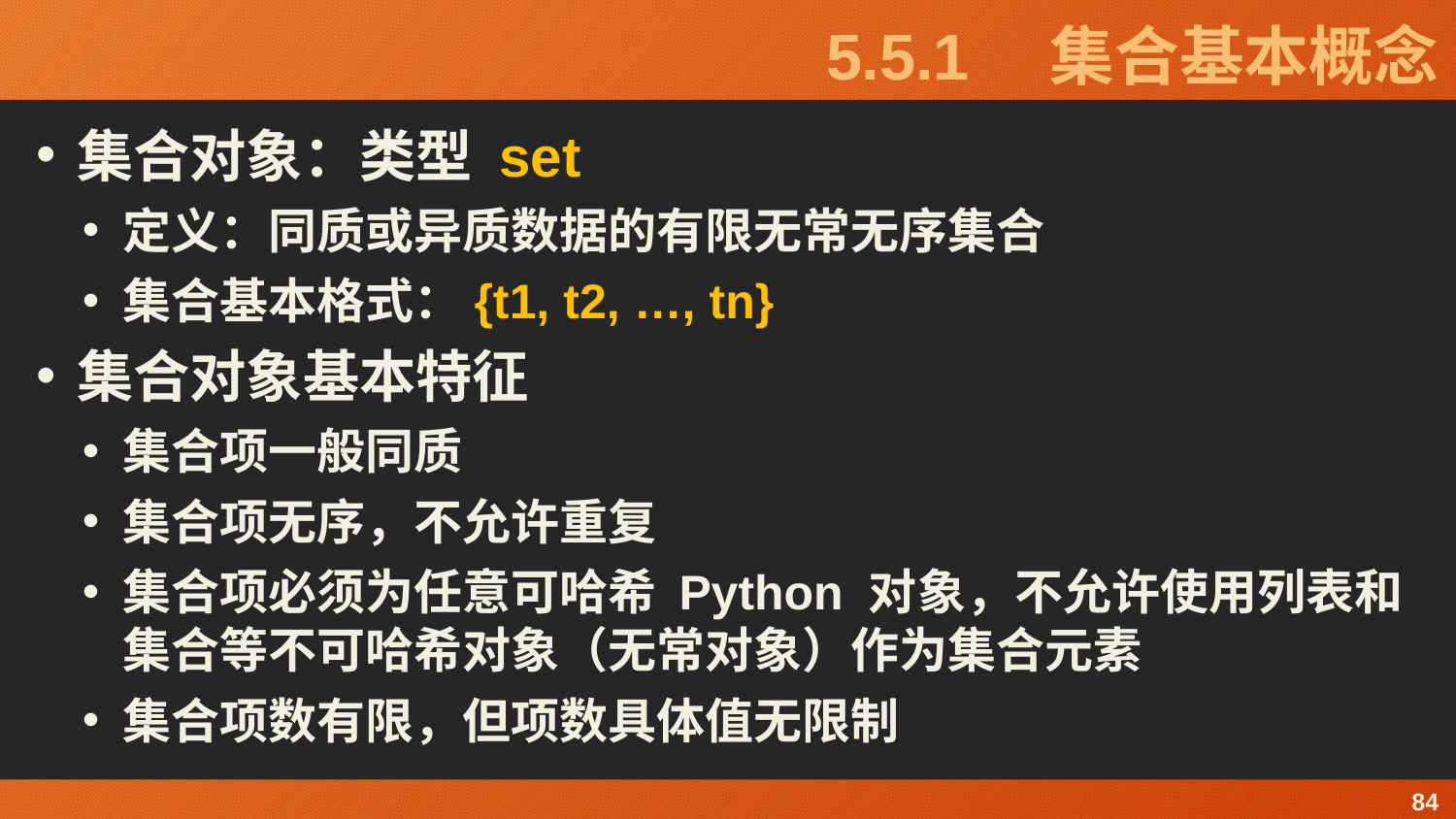

# 5.5.1　集合基本概念
集合对象：类型 set
定义：同质或异质数据的有限无常无序集合
集合基本格式：{t1, t2, …, tn}
集合对象基本特征
集合项一般同质
集合项无序，不允许重复
集合项必须为任意可哈希 Python 对象，不允许使用列表和集合等不可哈希对象（无常对象）作为集合元素
集合项数有限，但项数具体值无限制
84